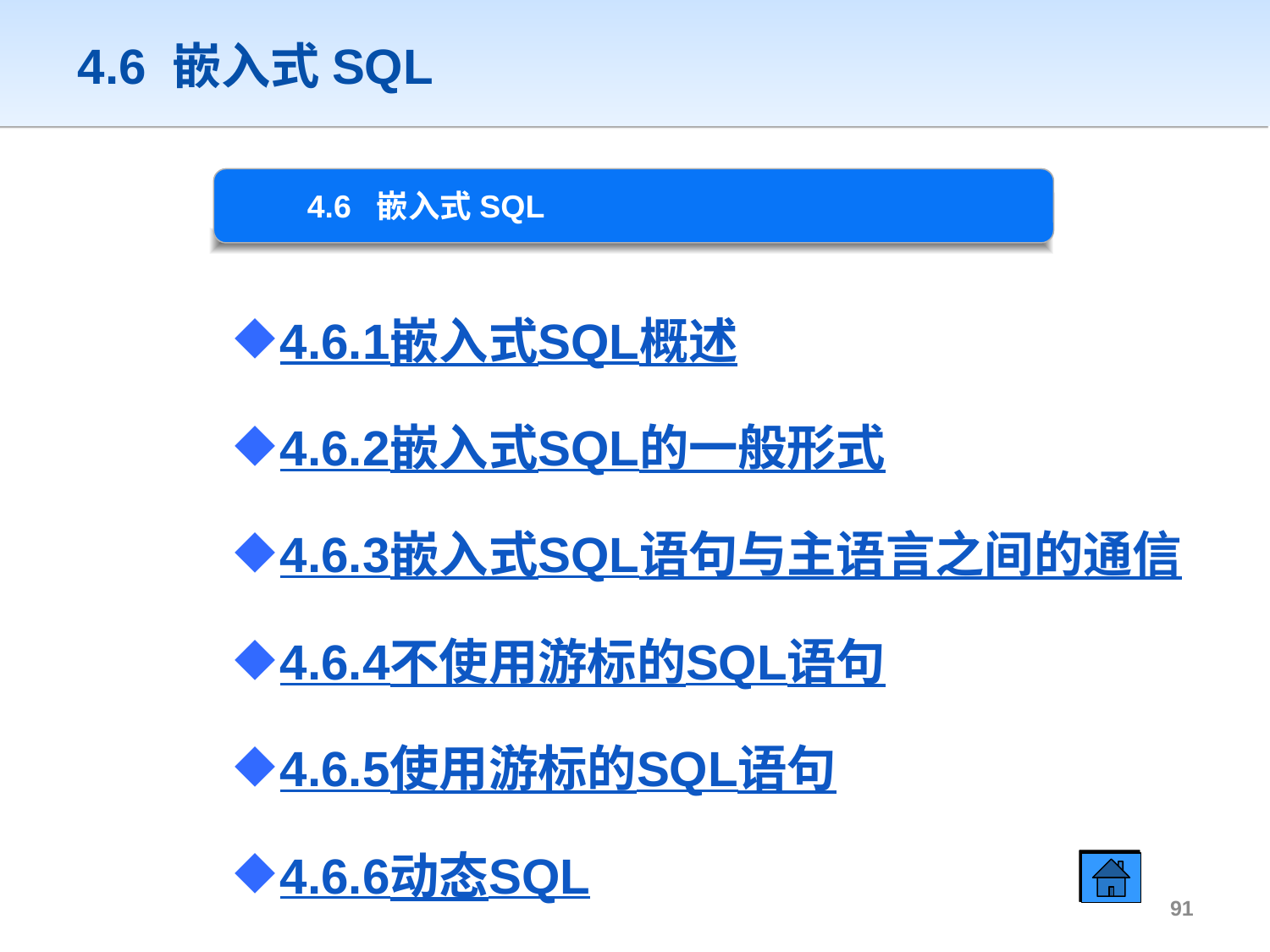

4.6 嵌入式SQL
4.6  嵌入式SQL

4.6.1嵌入式SQL概述
4.6.2嵌入式SQL的一般形式
4.6.3嵌入式SQL语句与主语言之间的通信
4.6.4不使用游标的SQL语句
4.6.5使用游标的SQL语句
4.6.6动态SQL

91